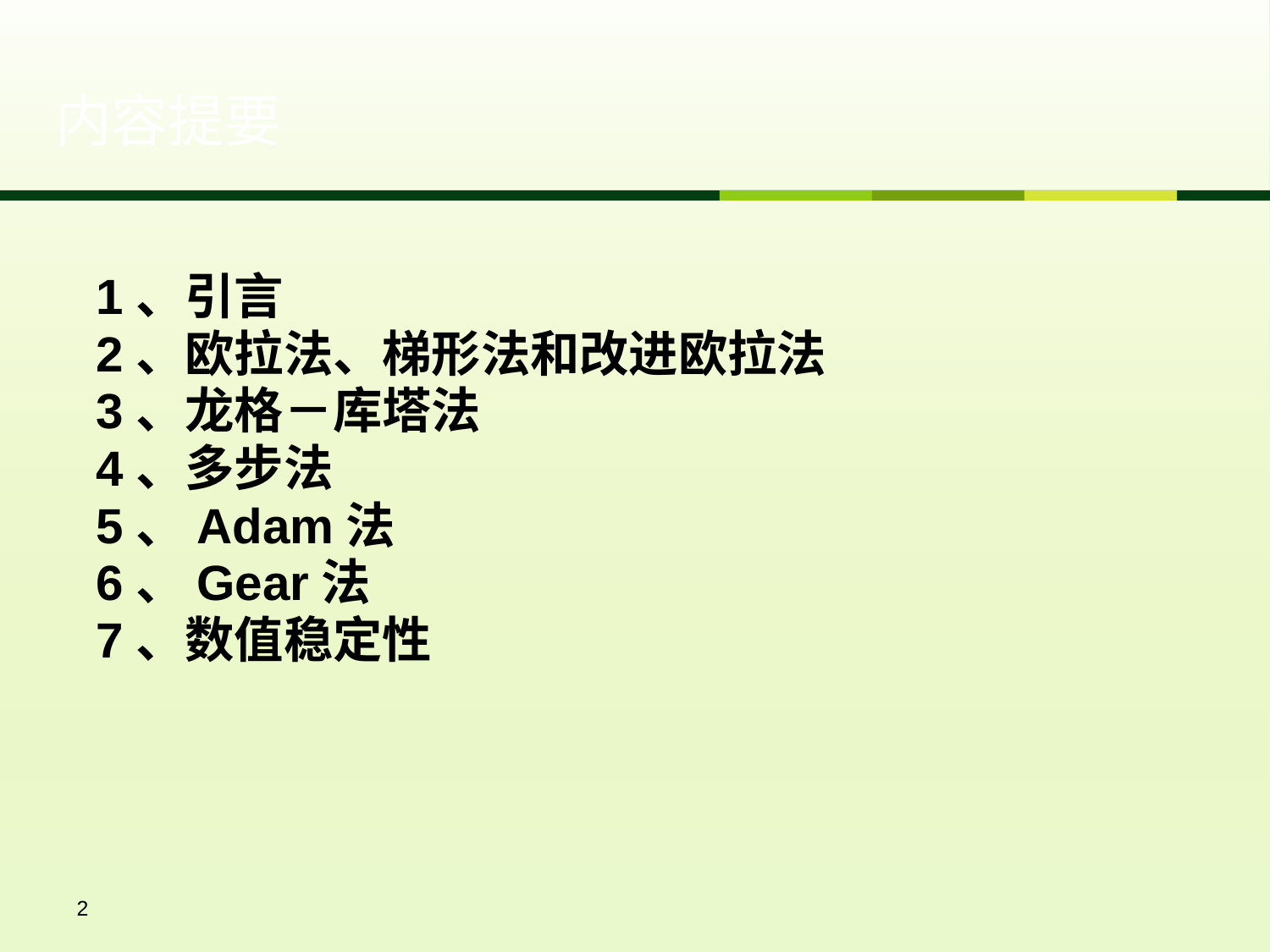

# 内容提要

1、引言
2、欧拉法、梯形法和改进欧拉法
3、龙格－库塔法
4、多步法
5、Adam法
6、Gear法
7、数值稳定性
2